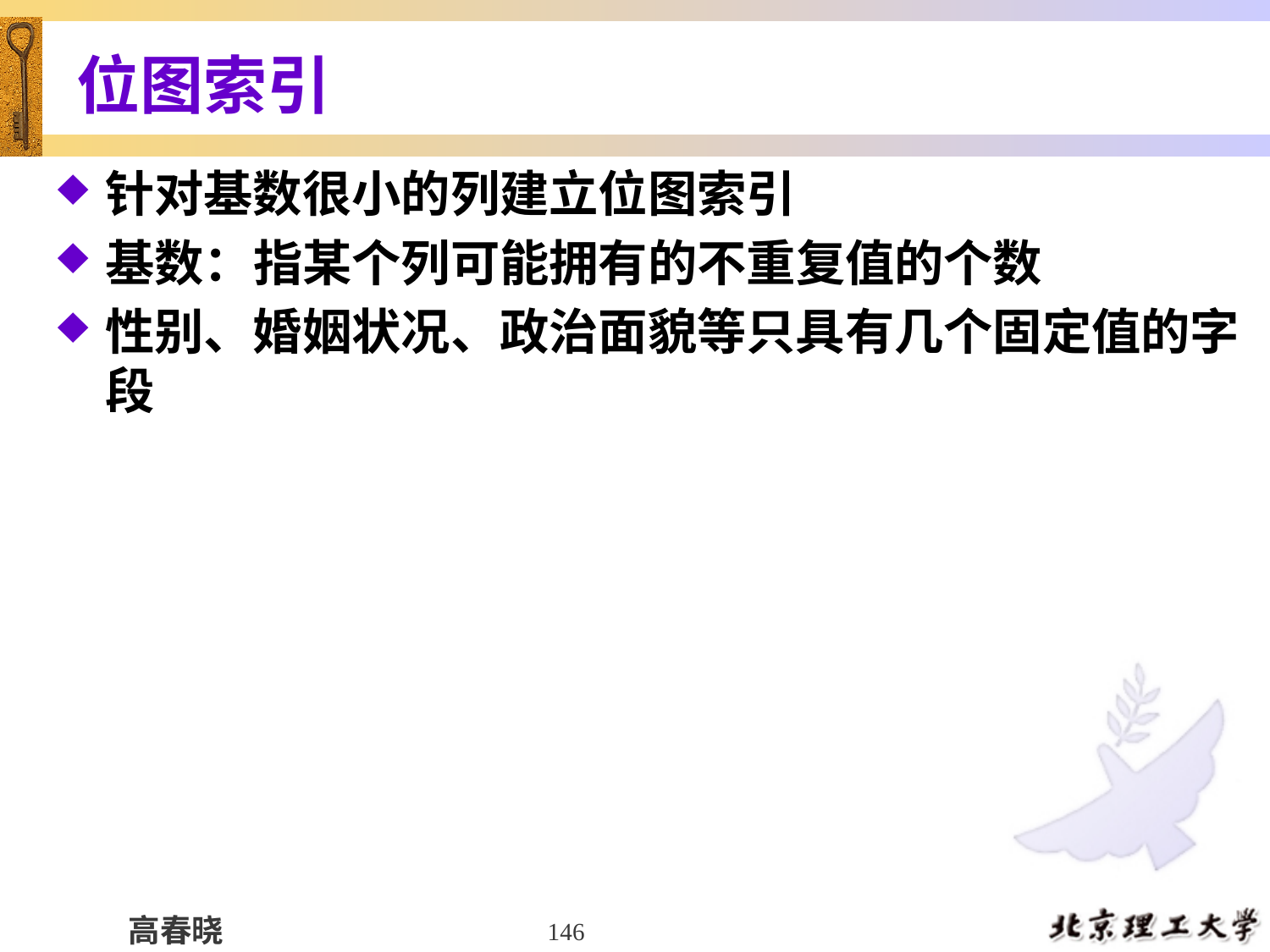

# 位图索引
针对基数很小的列建立位图索引
基数：指某个列可能拥有的不重复值的个数
性别、婚姻状况、政治面貌等只具有几个固定值的字段
146